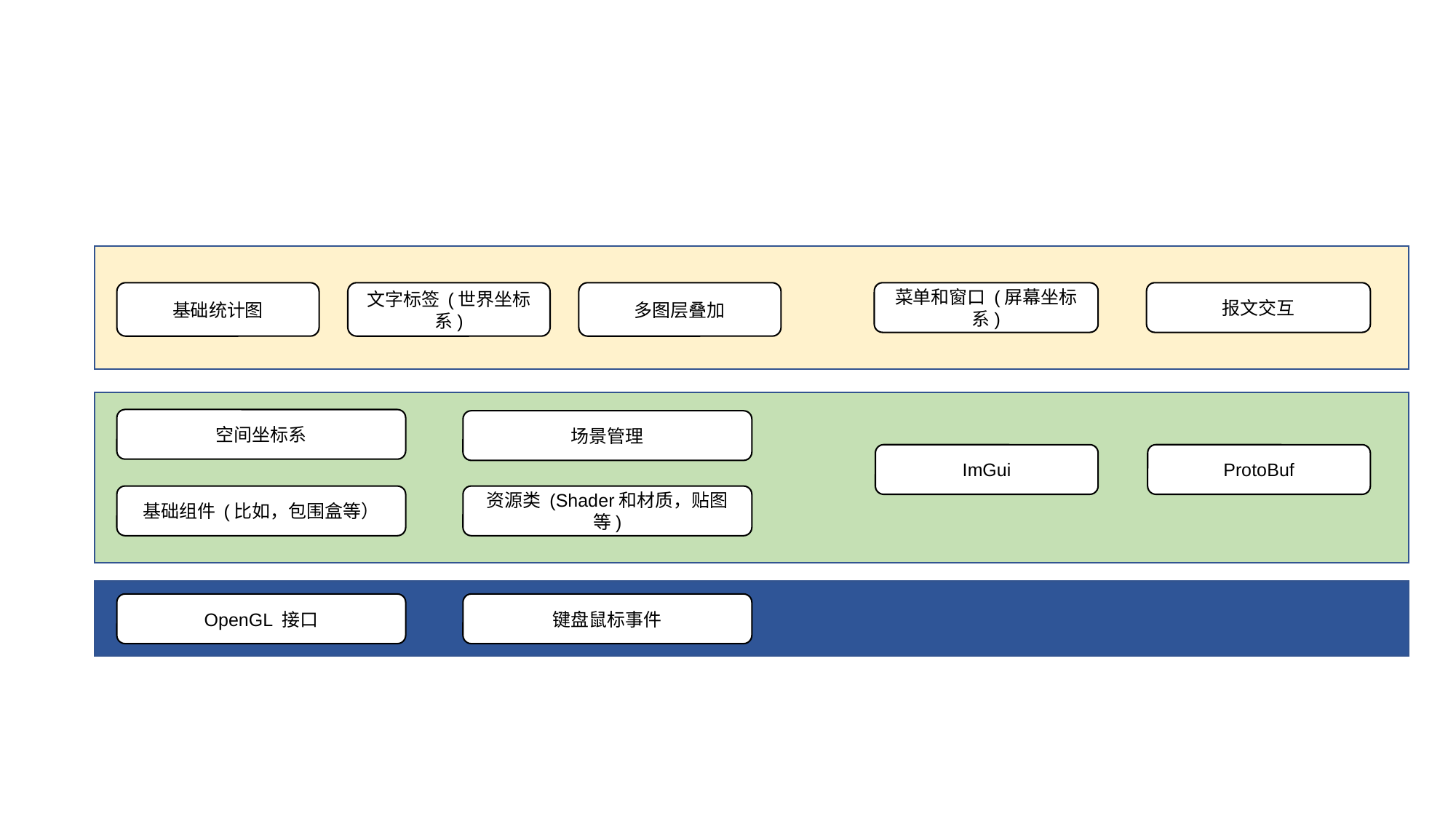

多图层叠加
菜单和窗口 (屏幕坐标系)
报文交互
基础统计图
文字标签 (世界坐标系)

空间坐标系
场景管理
ImGui
ProtoBuf
基础组件 (比如，包围盒等）
资源类 (Shader和材质，贴图等)

OpenGL 接口
键盘鼠标事件